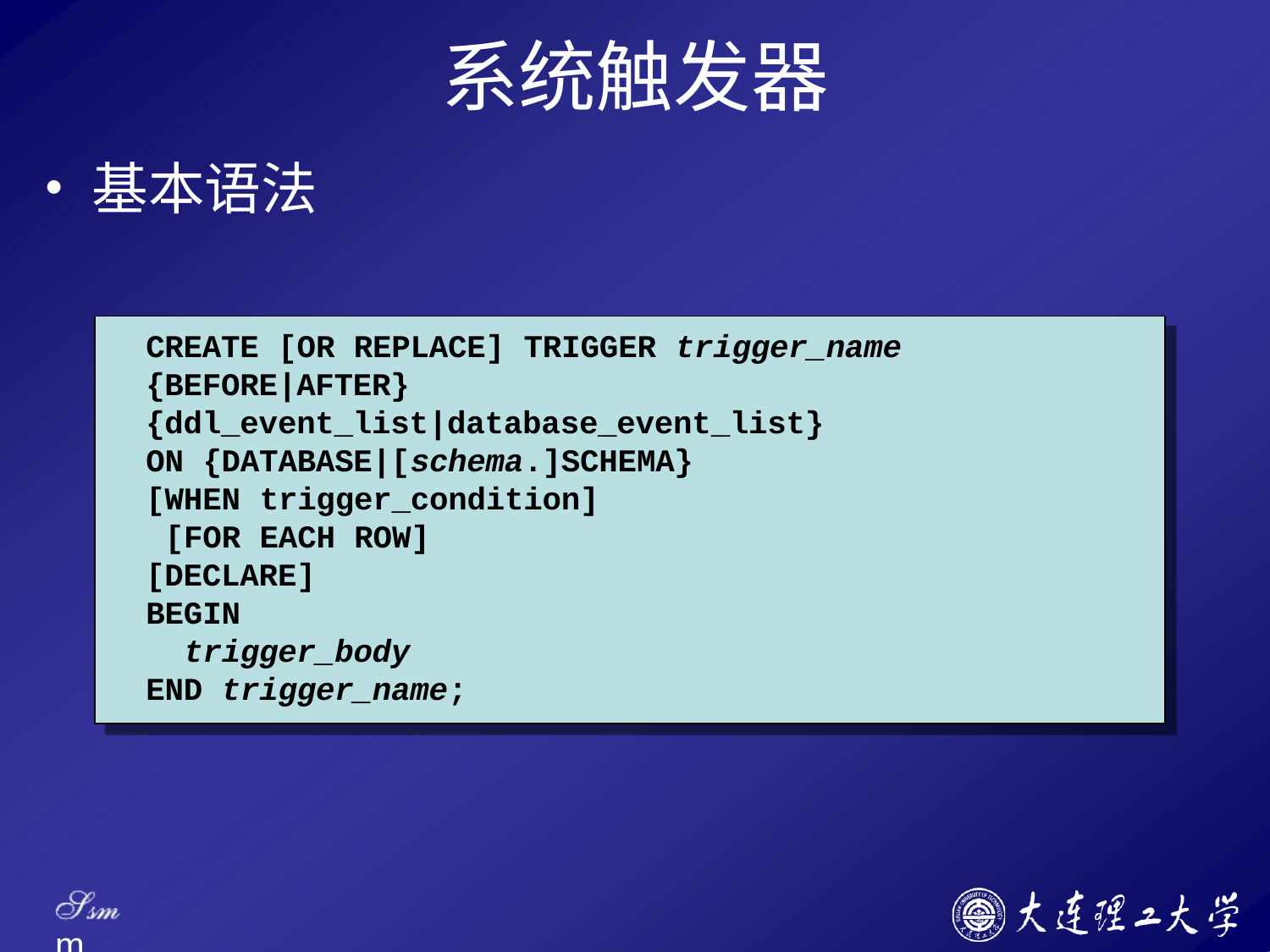

# 系统触发器
基本语法

CREATE [OR REPLACE] TRIGGER trigger_name
{BEFORE|AFTER}
{ddl_event_list|database_event_list}
ON {DATABASE|[schema.]SCHEMA}
[WHEN trigger_condition]  [FOR EACH ROW]  [DECLARE]
BEGIN
trigger_body
END trigger_name;

Ssm